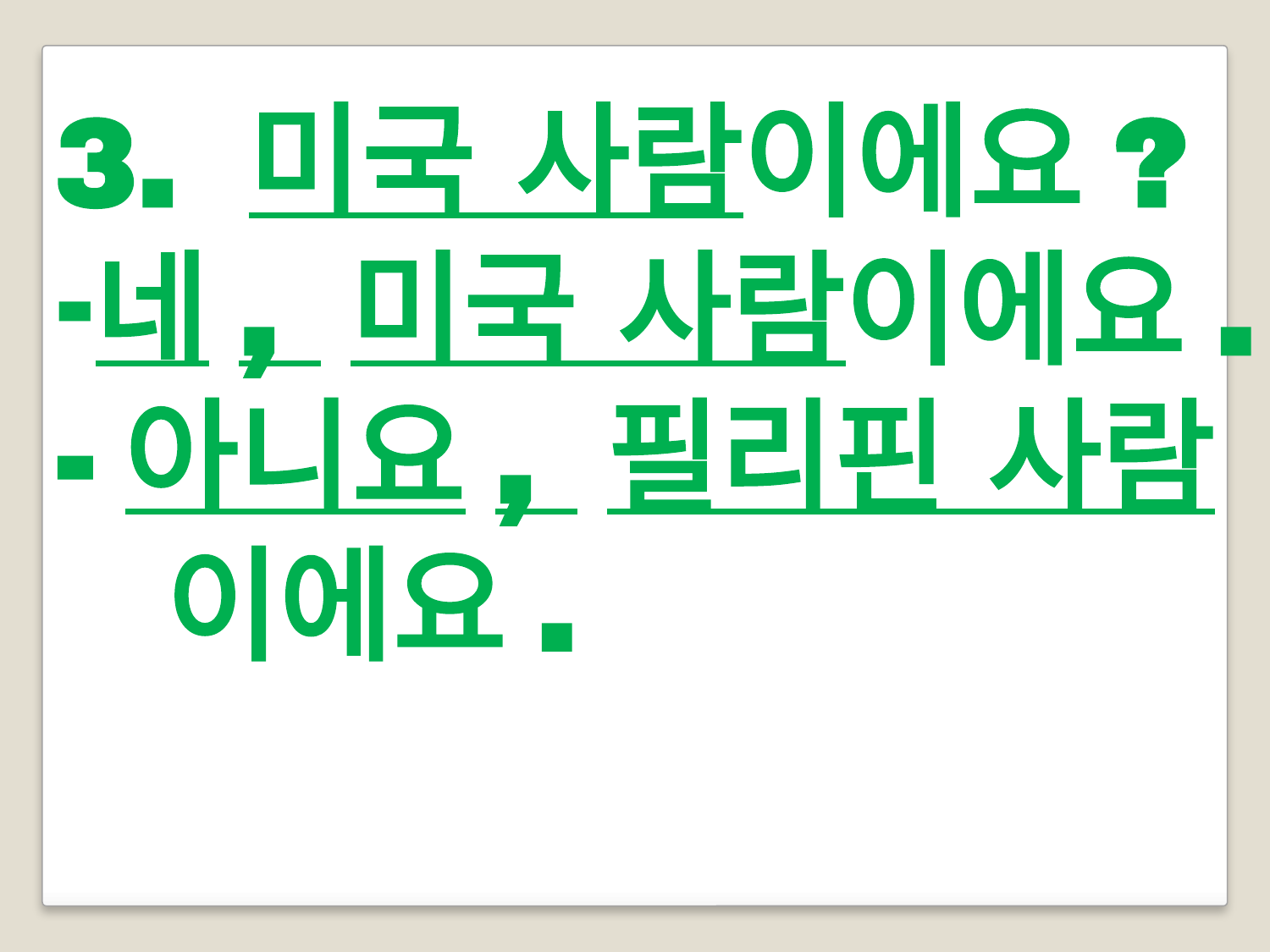

3. 미국 사람이에요?
네, 미국 사람이에요.
-아니요, 필리핀 사람
  이에요.